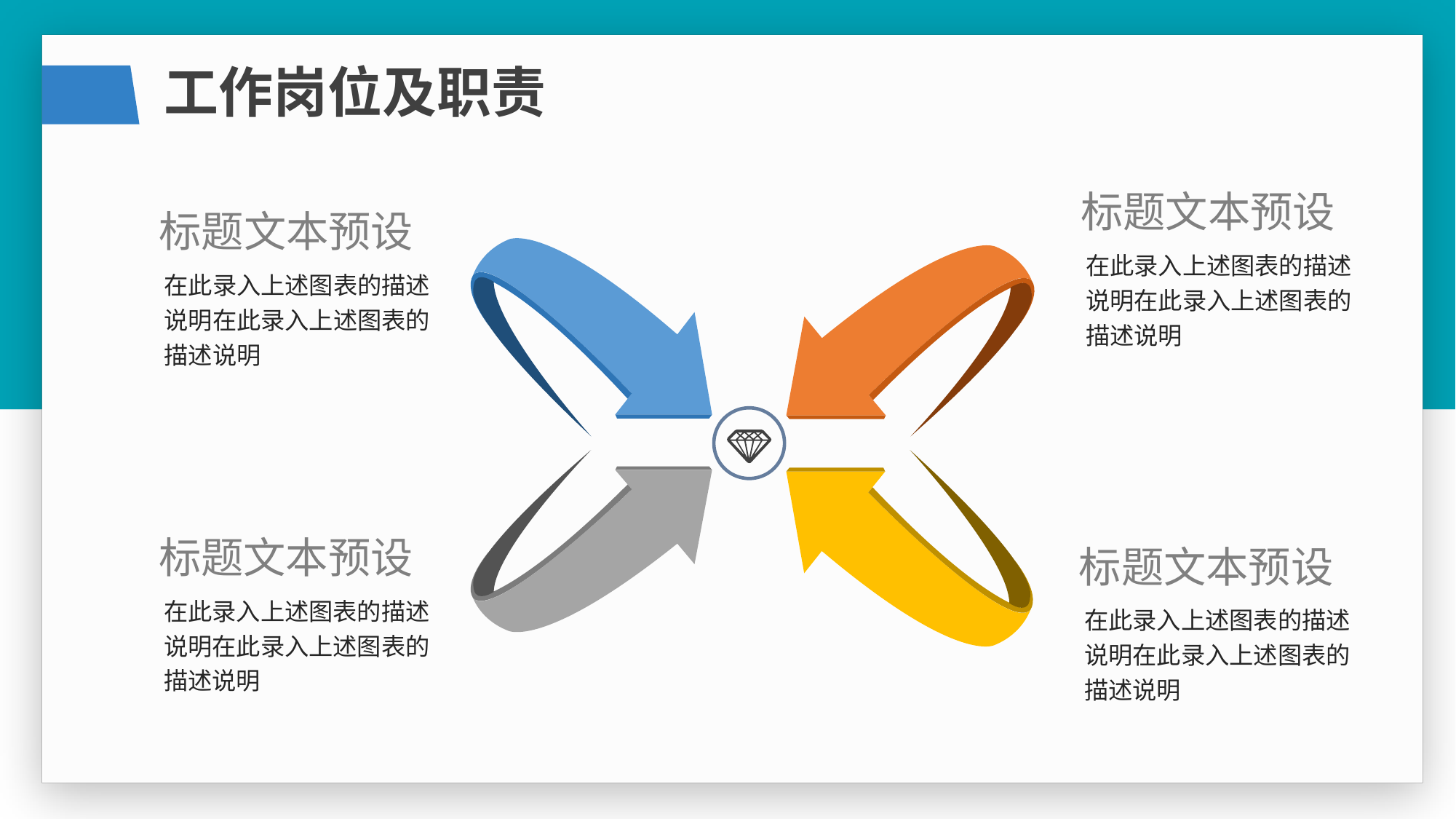

工作岗位及职责

标题文本预设
标题文本预设

在此录入上述图表的描述说明在此录入上述图表的描述说明
在此录入上述图表的描述说明在此录入上述图表的描述说明

标题文本预设
标题文本预设
在此录入上述图表的描述说明在此录入上述图表的描述说明
在此录入上述图表的描述说明在此录入上述图表的描述说明